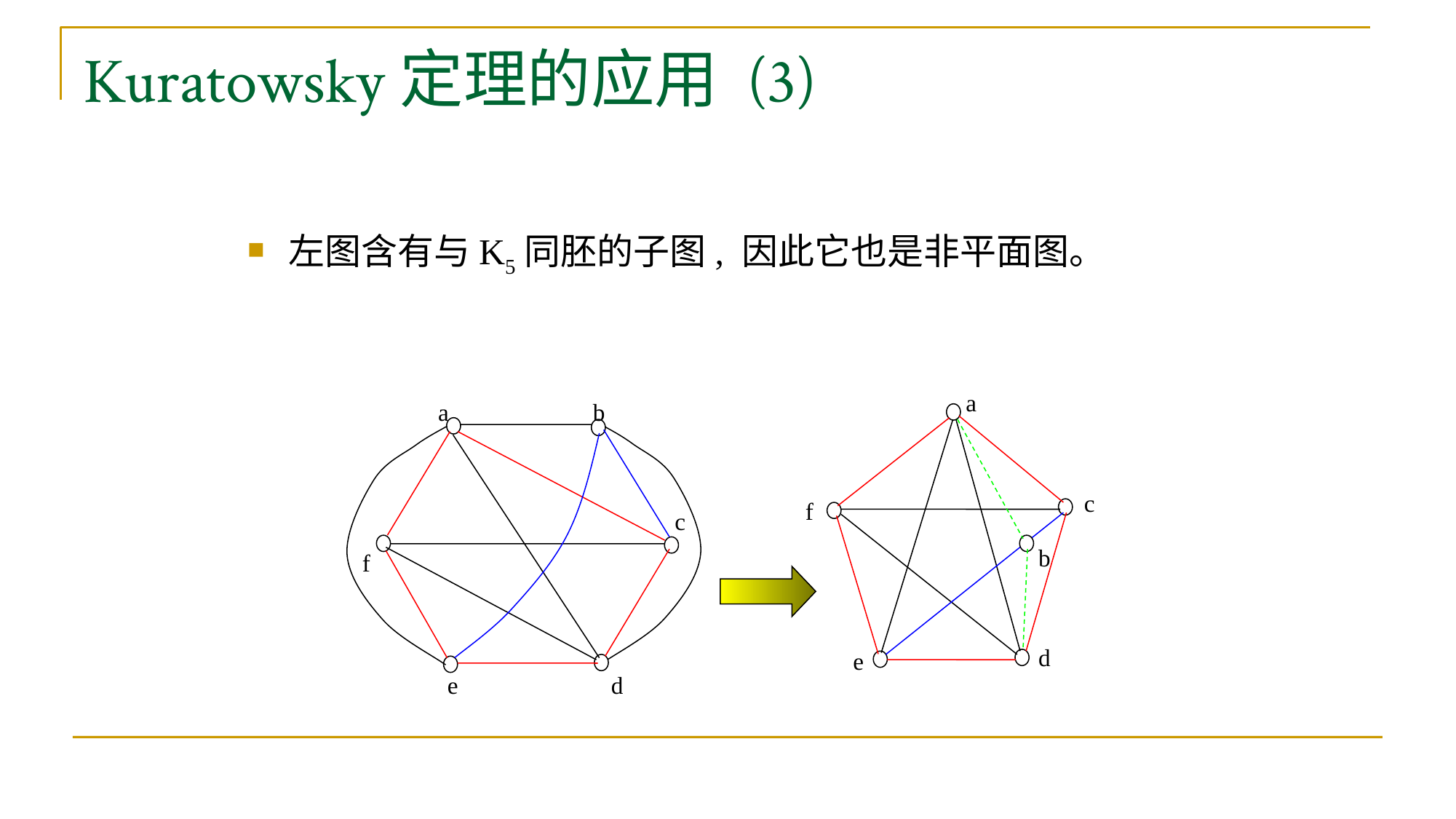

# Kuratowsky定理的应用 (3)
左图含有与K5同胚的子图, 因此它也是非平面图。
a
a
b

c
f

c

b

f

d
e

e
d